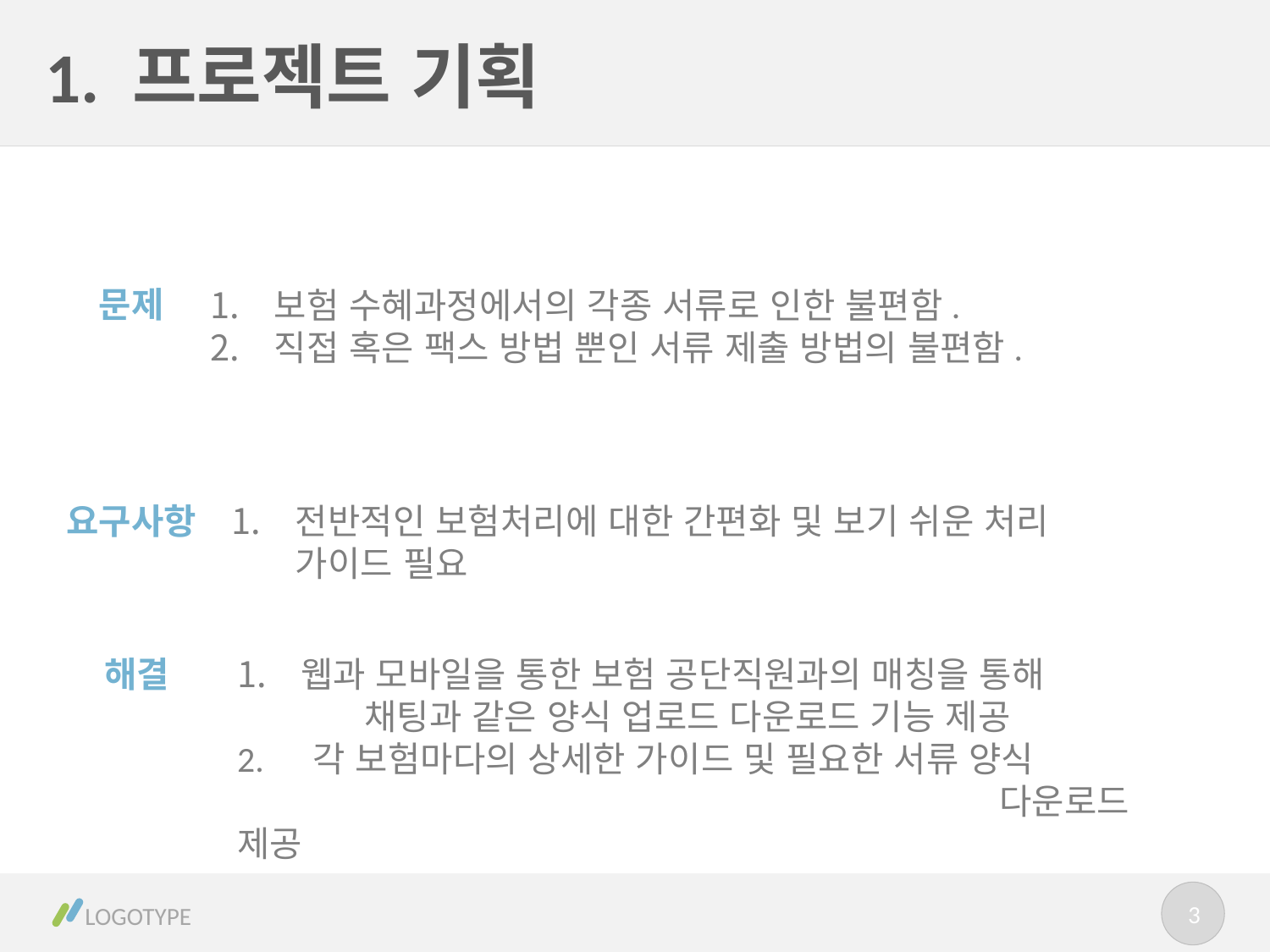

# 1. 프로젝트 기획
문제
보험 수혜과정에서의 각종 서류로 인한 불편함.
직접 혹은 팩스 방법 뿐인 서류 제출 방법의 불편함.
요구사항
전반적인 보험처리에 대한 간편화 및 보기 쉬운 처리 가이드 필요
해결
웹과 모바일을 통한 보험 공단직원과의 매칭을 통해
	채팅과 같은 양식 업로드 다운로드 기능 제공
2.     각 보험마다의 상세한 가이드 및 필요한 서류 양식                                                                                    	다운로드 제공